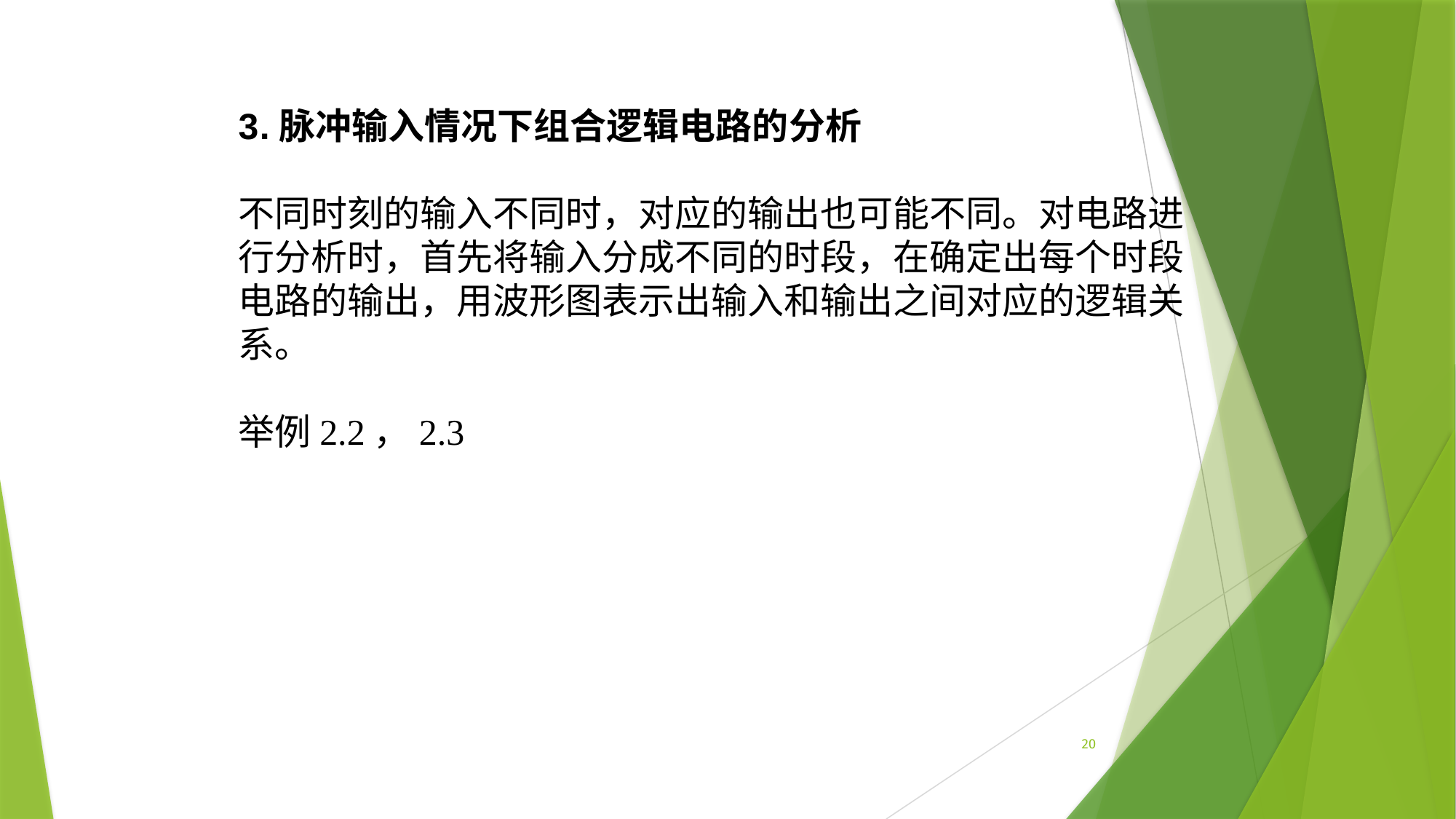

脉冲输入情况下组合逻辑电路的分析

不同时刻的输入不同时，对应的输出也可能不同。对电路进
行分析时，首先将输入分成不同的时段，在确定出每个时段
电路的输出，用波形图表示出输入和输出之间对应的逻辑关
系。

举例2.2，2.3
20